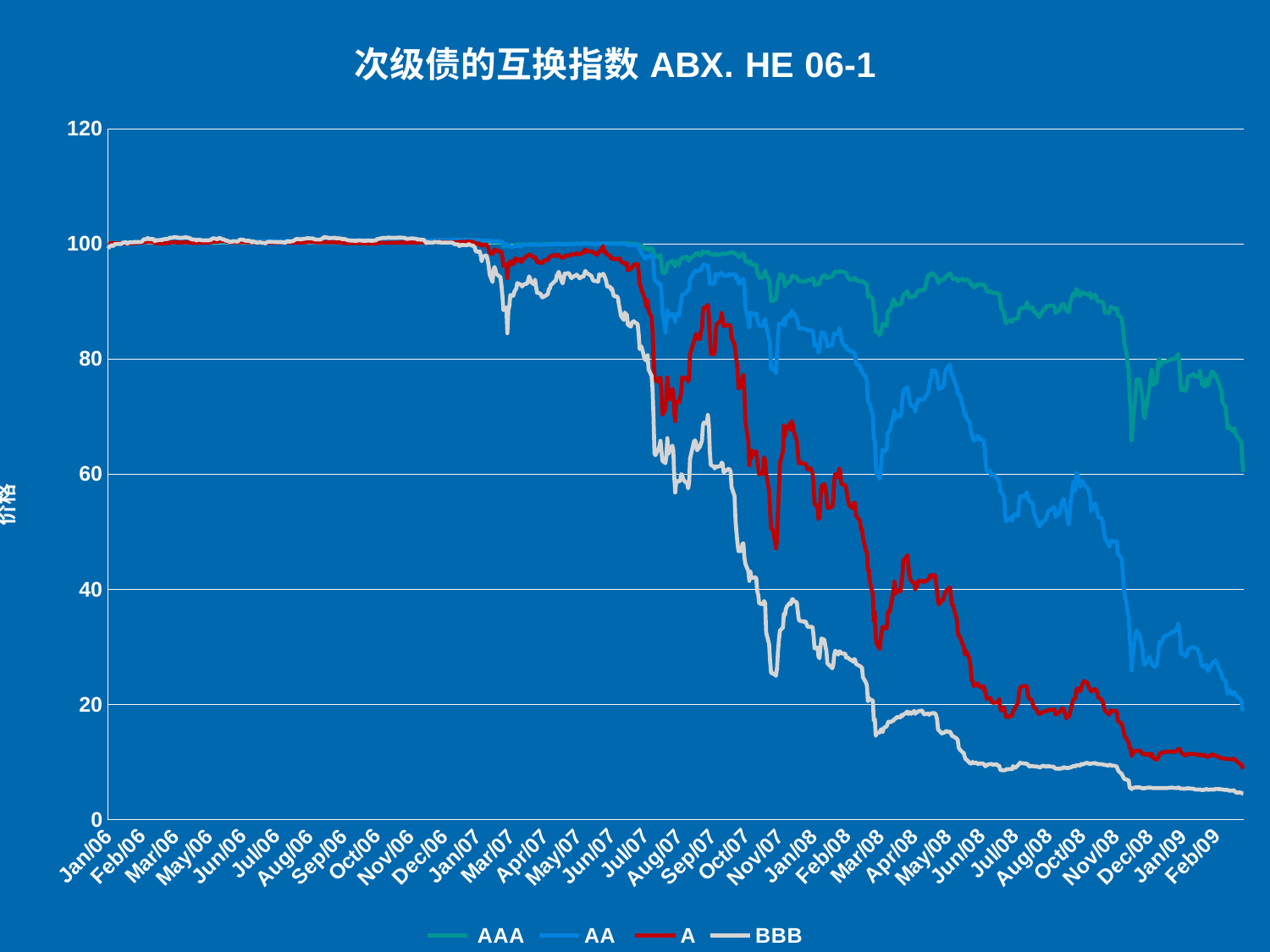

### Chart: 次级债的互换指数ABX. HE 06-1

| Category |  AAA | AA  | A | BBB |
|---|---|---|---|---|
| 38736 | 100.28 | 100.2 | 100.11 | 99.17999999999999 |
| 38737 | 100.24000000000001 | 100.13 | 100.11 | 99.53 |
| 38740 | 100.19 | 100.16999999999999 | 100.14999999999999 | 99.83 |
| 38741 | 100.17999999999999 | 100.14999999999999 | 100.13 | 99.66 |
| 38742 | 100.17999999999999 | 100.11999999999999 | 100.11 | 99.83 |
| 38743 | 100.17999999999999 | 100.14 | 100.11999999999999 | 100.01 |
| 38744 | 100.16999999999999 | 100.16 | 100.13 | 100.02 |
| 38747 | 100.16999999999999 | 100.16 | 100.13 | 100.01 |
| 38748 | 100.16999999999999 | 100.16 | 100.13 | 100.01 |
| 38749 | 100.16999999999999 | 100.16 | 100.13 | 100.0 |
| 38750 | 100.22 | 100.14999999999999 | 100.11 | 100.13 |
| 38751 | 100.23 | 100.14999999999999 | 100.13 | 100.23 |
| 38754 | 100.23 | 100.14999999999999 | 100.13 | 100.33 |
| 38755 | 100.24000000000001 | 100.16 | 100.11999999999999 | 100.06 |
| 38756 | 100.26 | 100.16999999999999 | 100.13 | 100.17999999999999 |
| 38757 | 100.25 | 100.16 | 100.13 | 100.25 |
| 38758 | 100.25 | 100.16999999999999 | 100.11999999999999 | 100.31 |
| 38761 | 100.25 | 100.16999999999999 | 100.11999999999999 | 100.29 |
| 38762 | 100.27 | 100.17999999999999 | 100.13 | 100.31 |
| 38763 | 100.28 | 100.19 | 100.16999999999999 | 100.39 |
| 38764 | 100.28 | 100.22 | 100.17999999999999 | 100.33 |
| 38765 | 100.29 | 100.24000000000001 | 100.2 | 100.33 |
| 38769 | 100.29 | 100.26 | 100.22 | 100.36 |
| 38770 | 100.28 | 100.27 | 100.23 | 100.41000000000001 |
| 38771 | 100.29 | 100.34 | 100.29 | 100.61999999999999 |
| 38772 | 100.31 | 100.34 | 100.32 | 100.82 |
| 38775 | 100.31 | 100.34 | 100.34 | 100.82 |
| 38776 | 100.36 | 100.55 | 100.48 | 101.06 |
| 38777 | 100.34 | 100.4 | 100.35 | 100.86999999999999 |
| 38778 | 100.35 | 100.43 | 100.36 | 100.86 |
| 38779 | 100.35 | 100.4 | 100.35 | 100.85 |
| 38782 | 100.35 | 100.4 | 100.33 | 100.85 |
| 38783 | 100.31 | 100.28 | 100.2 | 100.5 |
| 38784 | 100.33 | 100.29 | 100.14999999999999 | 100.56 |
| 38785 | 100.32 | 100.31 | 100.14 | 100.69 |
| 38786 | 100.29 | 100.31 | 100.14 | 100.64 |
| 38789 | 100.29 | 100.31 | 100.13 | 100.71000000000001 |
| 38790 | 100.29 | 100.31 | 100.13 | 100.72 |
| 38791 | 100.3 | 100.31 | 100.11999999999999 | 100.7 |
| 38792 | 100.3 | 100.32 | 100.13 | 100.84 |
| 38793 | 100.3 | 100.33 | 100.14999999999999 | 100.85 |
| 38796 | 100.31 | 100.32 | 100.14999999999999 | 100.88 |
| 38797 | 100.31 | 100.32 | 100.16999999999999 | 100.94000000000001 |
| 38798 | 100.31 | 100.34 | 100.24000000000001 | 101.07 |
| 38799 | 100.31 | 100.36999999999999 | 100.29 | 101.09 |
| 38800 | 100.31 | 100.36 | 100.3 | 101.06 |
| 38803 | 100.32 | 100.36999999999999 | 100.29 | 101.19 |
| 38804 | 100.31 | 100.39 | 100.29 | 101.2 |
| 38805 | 100.31 | 100.39 | 100.27 | 101.14 |
| 38806 | 100.31 | 100.44000000000001 | 100.28 | 101.14 |
| 38807 | 100.3 | 100.48 | 100.27 | 101.08 |
| 38810 | 100.31 | 100.49000000000001 | 100.26 | 101.06 |
| 38811 | 100.3 | 100.5 | 100.26 | 101.07 |
| 38812 | 100.3 | 100.5 | 100.28 | 101.1 |
| 38813 | 100.31 | 100.51 | 100.3 | 101.14 |
| 38814 | 100.31 | 100.51 | 100.3 | 101.16999999999999 |
| 38817 | 100.3 | 100.5 | 100.29 | 101.1 |
| 38818 | 100.3 | 100.46000000000001 | 100.25 | 101.01 |
| 38819 | 100.345 | 100.53 | 100.3 | 101.0 |
| 38820 | 100.3 | 100.44000000000001 | 100.22 | 100.82 |
| 38821 | 100.3 | 100.40999551837456 | 100.2049988773015 | 100.78999553527126 |
| 38824 | 100.3 | 100.38 | 100.19 | 100.76 |
| 38825 | 100.3 | 100.43 | 100.19 | 100.63 |
| 38826 | 100.3 | 100.41000000000001 | 100.21000000000001 | 100.64 |
| 38827 | 100.3 | 100.42 | 100.21000000000001 | 100.75 |
| 38828 | 100.3 | 100.43 | 100.22 | 100.76 |
| 38831 | 100.3 | 100.43 | 100.21000000000001 | 100.64 |
| 38832 | 100.3 | 100.49000000000001 | 100.25 | 100.64 |
| 38833 | 100.31 | 100.48 | 100.26 | 100.61 |
| 38834 | 100.31 | 100.48 | 100.27 | 100.63 |
| 38835 | 100.31 | 100.49000000000001 | 100.27 | 100.63 |
| 38838 | 100.31 | 100.48 | 100.27 | 100.64999999999999 |
| 38839 | 100.31 | 100.49000000000001 | 100.29 | 100.7 |
| 38840 | 100.31 | 100.5 | 100.3 | 100.71000000000001 |
| 38841 | 100.31 | 100.51 | 100.4 | 100.9 |
| 38842 | 100.31 | 100.5 | 100.42 | 101.0 |
| 38845 | 100.31 | 100.5 | 100.41000000000001 | 100.91000000000001 |
| 38846 | 100.31 | 100.5 | 100.41000000000001 | 100.81 |
| 38847 | 100.31 | 100.5 | 100.42 | 100.86 |
| 38848 | 100.31 | 100.53 | 100.51 | 101.06 |
| 38849 | 100.31 | 100.52 | 100.51 | 101.02 |
| 38852 | 100.31 | 100.51 | 100.51 | 100.79 |
| 38853 | 100.31 | 100.5 | 100.5 | 100.81 |
| 38854 | 100.31 | 100.5 | 100.49000000000001 | 100.66999999999999 |
| 38855 | 100.31 | 100.49000000000001 | 100.46000000000001 | 100.58 |
| 38856 | 100.31 | 100.46000000000001 | 100.44000000000001 | 100.61 |
| 38859 | 100.28 | 100.44000000000001 | 100.31 | 100.38 |
| 38860 | 100.28 | 100.46000000000001 | 100.32 | 100.38 |
| 38861 | 100.28 | 100.43 | 100.26 | 100.34 |
| 38862 | 100.29 | 100.44000000000001 | 100.29 | 100.5 |
| 38863 | 100.28 | 100.44000000000001 | 100.3 | 100.51 |
| 38867 | 100.29 | 100.43 | 100.29 | 100.42 |
| 38868 | 100.28 | 100.44000000000001 | 100.3 | 100.55 |
| 38869 | 100.3 | 100.44000000000001 | 100.3 | 100.74000000000001 |
| 38870 | 100.3 | 100.46000000000001 | 100.34 | 100.78 |
| 38873 | 100.31 | 100.47 | 100.34 | 100.73 |
| 38874 | 100.3 | 100.47 | 100.33 | 100.6 |
| 38875 | 100.3 | 100.48 | 100.33 | 100.59 |
| 38876 | 100.29 | 100.44000000000001 | 100.32 | 100.55 |
| 38877 | 100.29 | 100.46000000000001 | 100.31 | 100.57 |
| 38880 | 100.3 | 100.45 | 100.29 | 100.53 |
| 38881 | 100.28 | 100.45 | 100.26 | 100.3 |
| 38882 | 100.27 | 100.5 | 100.22 | 100.27 |
| 38883 | 100.27 | 100.5 | 100.25 | 100.47 |
| 38884 | 100.28 | 100.5 | 100.23 | 100.33 |
| 38887 | 100.28 | 100.48 | 100.23 | 100.23 |
| 38888 | 100.28 | 100.48 | 100.22 | 100.26 |
| 38889 | 100.28 | 100.48 | 100.23 | 100.32 |
| 38890 | 100.27 | 100.46000000000001 | 100.21000000000001 | 100.31 |
| 38891 | 100.27 | 100.46000000000001 | 100.22 | 100.22 |
| 38894 | 100.27 | 100.5 | 100.22 | 100.17999999999999 |
| 38895 | 100.27 | 100.51 | 100.21000000000001 | 100.09 |
| 38896 | 100.27 | 100.49000000000001 | 100.19 | 100.23 |
| 38897 | 100.27 | 100.49000000000001 | 100.21000000000001 | 100.34 |
| 38898 | 100.28 | 100.52 | 100.22 | 100.36999999999999 |
| 38901 | 100.27 | 100.51 | 100.22 | 100.36999999999999 |
| 38903 | 100.27 | 100.5 | 100.22 | 100.36 |
| 38904 | 100.27 | 100.5 | 100.23 | 100.35 |
| 38905 | 100.27 | 100.5 | 100.23 | 100.35 |
| 38908 | 100.27 | 100.48 | 100.24000000000001 | 100.31 |
| 38909 | 100.27 | 100.49000000000001 | 100.24000000000001 | 100.33 |
| 38910 | 100.28 | 100.49000000000001 | 100.26 | 100.36999999999999 |
| 38911 | 100.28 | 100.51 | 100.25 | 100.31 |
| 38912 | 100.28 | 100.51 | 100.25 | 100.31 |
| 38915 | 100.27 | 100.52 | 100.25 | 100.25 |
| 38916 | 100.27 | 100.48 | 100.27 | 100.3 |
| 38917 | 100.28 | 100.52 | 100.26 | 100.5 |
| 38918 | 100.28 | 100.53 | 100.25 | 100.52 |
| 38919 | 100.28 | 100.54 | 100.24000000000001 | 100.39 |
| 38922 | 100.28 | 100.51 | 100.25 | 100.48 |
| 38923 | 100.26 | 100.56 | 100.26 | 100.52 |
| 38924 | 100.27 | 100.51 | 100.26 | 100.61999999999999 |
| 38925 | 100.27 | 100.52 | 100.25 | 100.71000000000001 |
| 38926 | 100.28 | 100.51 | 100.25 | 100.85 |
| 38929 | 100.28 | 100.51 | 100.25 | 100.85 |
| 38930 | 100.28 | 100.54 | 100.26 | 100.75 |
| 38931 | 100.28 | 100.54 | 100.27 | 100.84 |
| 38932 | 100.28 | 100.55 | 100.27 | 100.85 |
| 38933 | 100.28 | 100.54 | 100.28 | 100.86 |
| 38936 | 100.28 | 100.53 | 100.27 | 100.94000000000001 |
| 38937 | 100.29 | 100.6 | 100.39 | 100.99000000000001 |
| 38938 | 100.29 | 100.6 | 100.38 | 101.04 |
| 38939 | 100.29 | 100.59 | 100.36999999999999 | 100.98 |
| 38940 | 100.29 | 100.59 | 100.36 | 100.98 |
| 38943 | 100.28 | 100.63 | 100.35 | 100.98 |
| 38944 | 100.28 | 100.6 | 100.36 | 100.88 |
| 38945 | 100.28 | 100.59 | 100.34 | 100.83 |
| 38946 | 100.28 | 100.61999999999999 | 100.31 | 100.78 |
| 38947 | 100.28 | 100.61999999999999 | 100.3 | 100.77 |
| 38950 | 100.28 | 100.63 | 100.31 | 100.76 |
| 38951 | 100.28 | 100.64 | 100.3 | 100.79 |
| 38952 | 100.28 | 100.64 | 100.3 | 100.86999999999999 |
| 38953 | 100.28 | 100.64 | 100.31 | 100.99000000000001 |
| 38954 | 100.28 | 100.64999999999999 | 100.31 | 101.14999999999999 |
| 38957 | 100.28 | 100.64999999999999 | 100.31 | 101.14 |
| 38958 | 100.28 | 100.64999999999999 | 100.31 | 101.11999999999999 |
| 38959 | 100.28 | 100.63 | 100.3 | 100.98 |
| 38960 | 100.28 | 100.64 | 100.3 | 101.04 |
| 38961 | 100.29 | 100.64999999999999 | 100.3 | 101.03 |
| 38965 | 100.28 | 100.63 | 100.31 | 101.08 |
| 38966 | 100.28 | 100.63 | 100.31 | 101.07 |
| 38967 | 100.28 | 100.64999999999999 | 100.27 | 100.92 |
| 38968 | 100.29 | 100.64999999999999 | 100.28 | 101.0 |
| 38971 | 100.28 | 100.63 | 100.3 | 100.98 |
| 38972 | 100.28 | 100.63 | 100.22 | 100.9 |
| 38973 | 100.28 | 100.61 | 100.17999999999999 | 100.83 |
| 38974 | 100.28 | 100.58 | 100.16999999999999 | 100.86999999999999 |
| 38975 | 100.28 | 100.59 | 100.17999999999999 | 100.86999999999999 |
| 38978 | 100.28 | 100.61 | 100.16 | 100.69 |
| 38979 | 100.28 | 100.58 | 100.17999999999999 | 100.64 |
| 38980 | 100.28 | 100.58 | 100.17999999999999 | 100.64 |
| 38981 | 100.28 | 100.61 | 100.16 | 100.59 |
| 38982 | 100.28 | 100.61 | 100.16 | 100.6 |
| 38985 | 100.28 | 100.63 | 100.16 | 100.56 |
| 38986 | 100.28 | 100.63 | 100.16 | 100.57 |
| 38987 | 100.28 | 100.63 | 100.16999999999999 | 100.56 |
| 38988 | 100.28 | 100.61999999999999 | 100.16 | 100.58 |
| 38989 | 100.28 | 100.61 | 100.17999999999999 | 100.63 |
| 38992 | 100.28 | 100.63 | 100.16999999999999 | 100.61999999999999 |
| 38993 | 100.28 | 100.61999999999999 | 100.16999999999999 | 100.58 |
| 38994 | 100.28 | 100.61 | 100.13 | 100.56 |
| 38995 | 100.28 | 100.63 | 100.1 | 100.55 |
| 38996 | 100.28 | 100.63 | 100.1 | 100.55 |
| 39000 | 100.28 | 100.61999999999999 | 100.13 | 100.6 |
| 39001 | 100.28 | 100.61999999999999 | 100.11999999999999 | 100.6 |
| 39002 | 100.25 | 100.63 | 100.07 | 100.53 |
| 39003 | 100.26 | 100.61999999999999 | 100.11 | 100.56 |
| 39006 | 100.25 | 100.61999999999999 | 100.07 | 100.61999999999999 |
| 39007 | 100.26 | 100.63 | 100.11999999999999 | 100.61999999999999 |
| 39008 | 100.27 | 100.64999999999999 | 100.19 | 100.83 |
| 39009 | 100.27 | 100.63 | 100.2 | 100.86999999999999 |
| 39010 | 100.27 | 100.63 | 100.22 | 100.91000000000001 |
| 39013 | 100.27 | 100.63 | 100.21000000000001 | 101.02 |
| 39014 | 100.27 | 100.63 | 100.22 | 101.06 |
| 39015 | 100.26 | 100.63 | 100.21000000000001 | 101.07 |
| 39016 | 100.26 | 100.61999999999999 | 100.21000000000001 | 101.05 |
| 39017 | 100.26 | 100.61999999999999 | 100.2 | 101.05 |
| 39020 | 100.26 | 100.61999999999999 | 100.21000000000001 | 101.14 |
| 39021 | 100.26 | 100.63 | 100.2 | 101.09 |
| 39022 | 100.26 | 100.6 | 100.25 | 101.09 |
| 39023 | 100.26 | 100.59 | 100.25 | 101.06 |
| 39024 | 100.26 | 100.6 | 100.22 | 101.09 |
| 39027 | 100.26 | 100.59 | 100.23 | 101.08 |
| 39028 | 100.26 | 100.61 | 100.24000000000001 | 101.09 |
| 39029 | 100.26 | 100.61 | 100.25 | 101.11 |
| 39030 | 100.26 | 100.61 | 100.25 | 101.11 |
| 39031 | 100.25 | 100.6 | 100.24000000000001 | 101.11999999999999 |
| 39034 | 100.26 | 100.61999999999999 | 100.27 | 101.09 |
| 39035 | 100.26 | 100.61 | 100.27 | 101.1 |
| 39036 | 100.26 | 100.61999999999999 | 100.27 | 101.09 |
| 39037 | 100.26 | 100.61999999999999 | 100.28 | 100.98 |
| 39038 | 100.26 | 100.6 | 100.23 | 100.88 |
| 39041 | 100.26 | 100.61 | 100.25 | 100.93 |
| 39042 | 100.26 | 100.6 | 100.27 | 100.96000000000001 |
| 39043 | 100.25 | 100.61 | 100.27 | 100.97 |
| 39045 | 100.25 | 100.61999999999999 | 100.26 | 100.96000000000001 |
| 39048 | 100.25 | 100.61 | 100.27 | 100.9 |
| 39049 | 100.27 | 100.61999999999999 | 100.26 | 100.76 |
| 39050 | 100.27 | 100.6 | 100.27 | 100.77 |
| 39051 | 100.25 | 100.61999999999999 | 100.28 | 100.79 |
| 39052 | 100.26 | 100.6 | 100.29 | 100.75 |
| 39055 | 100.26 | 100.61 | 100.3 | 100.77 |
| 39056 | 100.26 | 100.61999999999999 | 100.26 | 100.59 |
| 39057 | 100.24000000000001 | 100.61 | 100.24000000000001 | 100.36 |
| 39058 | 100.25 | 100.59 | 100.23 | 100.16 |
| 39059 | 100.25 | 100.61999999999999 | 100.22 | 100.27 |
| 39062 | 100.23 | 100.59 | 100.26 | 100.26 |
| 39063 | 100.24000000000001 | 100.6 | 100.25 | 100.25 |
| 39064 | 100.28 | 100.6 | 100.23 | 100.23 |
| 39065 | 100.29 | 100.6 | 100.26 | 100.26 |
| 39066 | 100.28 | 100.6 | 100.32 | 100.36 |
| 39069 | 100.24000000000001 | 100.67999999999999 | 100.35 | 100.32 |
| 39070 | 100.31 | 100.64999999999999 | 100.39 | 100.3 |
| 39071 | 100.31 | 100.7 | 100.38 | 100.36 |
| 39072 | 100.31 | 100.73 | 100.35 | 100.29 |
| 39073 | 100.31 | 100.71000000000001 | 100.34 | 100.23 |
| 39077 | 100.31 | 100.7 | 100.33 | 100.22 |
| 39078 | 100.3 | 100.69 | 100.33 | 100.23 |
| 39079 | 100.3 | 100.69 | 100.32 | 100.23 |
| 39080 | 100.3 | 100.69 | 100.31 | 100.25 |
| 39084 | 100.3 | 100.69 | 100.31 | 100.25 |
| 39085 | 100.31 | 100.7 | 100.33 | 100.16999999999999 |
| 39086 | 100.31 | 100.69 | 100.32 | 100.04 |
| 39087 | 100.32 | 100.67999999999999 | 100.31 | 99.96000000000001 |
| 39090 | 100.31 | 100.67999999999999 | 100.29 | 99.94000000000001 |
| 39091 | 100.32 | 100.72 | 100.36999999999999 | 99.7 |
| 39092 | 100.33 | 100.69 | 100.34 | 99.63 |
| 39093 | 100.34 | 100.66999999999999 | 100.39 | 99.85 |
| 39094 | 100.33 | 100.66999999999999 | 100.38 | 99.85 |
| 39098 | 100.35 | 100.66999999999999 | 100.33 | 99.8 |
| 39099 | 100.34 | 100.69 | 100.41000000000001 | 99.77 |
| 39100 | 100.35 | 100.66 | 100.4 | 99.89 |
| 39101 | 100.35 | 100.66 | 100.45 | 99.96000000000001 |
| 39104 | 100.35 | 100.72 | 100.38 | 99.71000000000001 |
| 39105 | 100.34 | 100.71000000000001 | 100.39 | 99.8 |
| 39106 | 100.35 | 100.64999999999999 | 100.24000000000001 | 99.58 |
| 39107 | 100.36 | 100.64999999999999 | 100.23 | 99.43 |
| 39108 | 100.35 | 100.64 | 100.0 | 98.73 |
| 39111 | 100.36 | 100.64999999999999 | 100.08 | 98.61999999999999 |
| 39112 | 100.36 | 100.63 | 100.09 | 98.71000000000001 |
| 39113 | 100.36 | 100.59 | 99.8 | 98.04 |
| 39114 | 100.36 | 100.61999999999999 | 99.67999999999999 | 96.99000000000001 |
| 39115 | 100.36999999999999 | 100.61999999999999 | 99.82 | 97.75 |
| 39118 | 100.36 | 100.63 | 99.88 | 98.01 |
| 39119 | 100.38 | 100.63 | 99.8 | 97.96000000000001 |
| 39120 | 100.36999999999999 | 100.63 | 99.75 | 97.26 |
| 39121 | 100.36999999999999 | 100.56 | 99.03 | 96.28 |
| 39122 | 100.36 | 100.55 | 98.5 | 94.72 |
| 39125 | 100.28 | 100.47 | 98.24000000000001 | 93.39 |
| 39126 | 100.29 | 100.49000000000001 | 98.61999999999999 | 95.57 |
| 39127 | 100.33 | 100.49000000000001 | 99.02 | 96.0 |
| 39128 | 100.31 | 100.49000000000001 | 99.06 | 95.5 |
| 39129 | 100.31 | 100.48 | 98.79 | 94.78 |
| 39133 | 100.3 | 100.5 | 98.7 | 94.22 |
| 39134 | 100.32 | 100.48 | 98.46000000000001 | 92.83 |
| 39135 | 100.25 | 100.31 | 97.6 | 90.96000000000001 |
| 39136 | 99.54 | 99.76 | 96.2 | 88.5 |
| 39139 | 99.9 | 100.0 | 96.5 | 89.0 |
| 39140 | 99.89 | 99.61 | 94.06 | 84.5 |
| 39141 | 99.79 | 99.61999999999999 | 96.45 | 88.5 |
| 39142 | 99.77 | 99.69 | 96.23 | 89.25 |
| 39143 | 99.63 | 99.54 | 97.01 | 91.13 |
| 39146 | 99.63 | 99.54 | 96.5 | 91.0 |
| 39147 | 99.77 | 99.56 | 97.16 | 91.66999999999999 |
| 39148 | 99.91000000000001 | 99.69 | 97.51 | 92.0 |
| 39149 | 99.86999999999999 | 99.69 | 97.5 | 92.25 |
| 39150 | 99.94000000000001 | 99.64 | 97.01 | 93.21000000000001 |
| 39153 | 99.86999999999999 | 99.58 | 97.36999999999999 | 92.98 |
| 39154 | 99.86 | 99.74000000000001 | 96.84 | 92.88 |
| 39155 | 99.89 | 99.73 | 97.19 | 92.61999999999999 |
| 39156 | 99.96000000000001 | 99.85 | 97.3 | 92.86999999999999 |
| 39157 | 99.93 | 99.83 | 97.5 | 93.0 |
| 39160 | 99.89 | 99.88 | 97.98 | 93.11999999999999 |
| 39161 | 99.9 | 99.86 | 97.98 | 93.66 |
| 39162 | 99.96000000000001 | 99.89 | 98.17999999999999 | 94.38 |
| 39163 | 99.97 | 99.92 | 98.07 | 94.0 |
| 39164 | 99.97 | 99.91000000000001 | 98.02 | 93.39 |
| 39167 | 99.92 | 99.88 | 97.57 | 92.97 |
| 39168 | 99.92 | 99.86999999999999 | 97.73 | 93.8 |
| 39169 | 99.96000000000001 | 99.86999999999999 | 97.38 | 92.64999999999999 |
| 39170 | 99.92 | 99.86999999999999 | 96.86999999999999 | 91.52 |
| 39171 | 99.92 | 99.86 | 97.0 | 91.55 |
| 39174 | 99.91000000000001 | 99.86999999999999 | 96.64 | 91.28 |
| 39175 | 99.92 | 99.9 | 96.8 | 90.73 |
| 39176 | 99.91000000000001 | 99.88 | 96.79 | 90.74000000000001 |
| 39177 | 100.02 | 99.9 | 97.13 | 90.9 |
| 39178 | 99.96000000000001 | 99.88 | 97.17999999999999 | 90.94000000000001 |
| 39181 | 99.98 | 99.91000000000001 | 97.17999999999999 | 91.29 |
| 39182 | 99.99000000000001 | 99.91000000000001 | 97.59 | 92.16999999999999 |
| 39183 | 100.0 | 99.96000000000001 | 97.78 | 92.27 |
| 39184 | 100.0 | 99.89 | 97.86 | 92.94000000000001 |
| 39185 | 100.0 | 99.92 | 97.96000000000001 | 93.0 |
| 39188 | 100.0 | 99.97 | 98.07 | 93.55 |
| 39189 | 100.0 | 99.97 | 97.89 | 93.58 |
| 39190 | 100.0 | 99.98 | 98.11999999999999 | 94.5 |
| 39191 | 100.03 | 99.94000000000001 | 98.08 | 94.81 |
| 39192 | 100.04 | 100.07 | 98.08 | 95.16999999999999 |
| 39195 | 100.0 | 99.96000000000001 | 97.61 | 93.52 |
| 39196 | 99.93 | 99.91000000000001 | 97.61 | 93.16 |
| 39197 | 99.98 | 99.95 | 97.7 | 94.01 |
| 39198 | 100.0 | 99.94000000000001 | 97.76 | 94.86 |
| 39199 | 100.0 | 99.94000000000001 | 98.0 | 94.81 |
| 39202 | 99.99000000000001 | 99.92 | 98.01 | 94.98 |
| 39203 | 100.11 | 99.97 | 97.93 | 94.73 |
| 39204 | 100.06 | 99.95 | 98.16 | 94.27 |
| 39205 | 100.05 | 100.02 | 98.16 | 94.05 |
| 39206 | 100.03 | 99.97 | 98.16 | 94.29 |
| 39209 | 100.03 | 99.97 | 98.25 | 94.5 |
| 39210 | 100.1 | 100.1 | 98.41000000000001 | 94.67999999999999 |
| 39211 | 100.09 | 100.04 | 98.23 | 94.5 |
| 39212 | 100.08 | 100.04 | 98.19 | 94.36999999999999 |
| 39213 | 100.01 | 100.0 | 98.24000000000001 | 94.03 |
| 39216 | 100.08 | 100.05 | 98.5 | 94.39 |
| 39217 | 100.08 | 100.04 | 98.45 | 94.33 |
| 39218 | 100.09 | 100.05 | 98.89 | 94.88 |
| 39219 | 100.09 | 100.05 | 99.04 | 95.33 |
| 39220 | 100.08 | 100.04 | 98.73 | 94.99000000000001 |
| 39223 | 100.09 | 100.05 | 98.75 | 94.67999999999999 |
| 39224 | 100.04 | 100.05 | 98.66999999999999 | 94.55 |
| 39225 | 100.04 | 100.03 | 98.69 | 94.5 |
| 39226 | 100.03 | 100.03 | 98.71000000000001 | 93.98 |
| 39227 | 100.04 | 100.03 | 98.5 | 93.63 |
| 39231 | 100.01 | 99.99000000000001 | 98.11 | 93.51 |
| 39232 | 100.03 | 100.0 | 98.53 | 93.48 |
| 39233 | 100.13 | 100.06 | 98.76 | 94.75 |
| 39234 | 100.1 | 100.05 | 98.72 | 94.45 |
| 39237 | 100.08 | 100.04 | 99.66 | 94.82 |
| 39238 | 100.09 | 100.04 | 98.51 | 94.49000000000001 |
| 39239 | 100.1 | 100.06 | 98.73 | 94.09 |
| 39240 | 100.09 | 100.04 | 98.48 | 93.59 |
| 39241 | 100.1 | 100.05 | 98.17999999999999 | 92.57 |
| 39244 | 100.11 | 100.06 | 97.98 | 92.58 |
| 39245 | 100.11 | 100.04 | 97.47 | 92.08 |
| 39246 | 100.1 | 100.03 | 97.63 | 92.25 |
| 39247 | 100.14999999999999 | 100.04 | 97.5 | 91.45 |
| 39248 | 100.11 | 99.99000000000001 | 97.32 | 90.93 |
| 39251 | 100.09 | 100.05 | 97.46000000000001 | 90.89 |
| 39252 | 100.08 | 100.06 | 97.48 | 90.61 |
| 39253 | 100.06 | 100.05 | 97.33 | 89.46000000000001 |
| 39254 | 100.14999999999999 | 100.07 | 97.45 | 88.5 |
| 39255 | 100.1 | 100.03 | 96.9 | 87.51 |
| 39258 | 100.16 | 100.04 | 96.66 | 86.81 |
| 39259 | 100.14 | 100.02 | 96.75 | 88.11 |
| 39260 | 100.11 | 100.03 | 96.4 | 87.49000000000001 |
| 39261 | 100.09 | 99.99000000000001 | 96.69 | 87.77 |
| 39262 | 100.09 | 99.76 | 95.46000000000001 | 86.0 |
| 39265 | 100.05 | 99.74000000000001 | 95.66 | 85.64 |
| 39266 | 100.07 | 99.75 | 95.91000000000001 | 86.34 |
| 39268 | 100.05 | 99.77 | 96.38 | 86.59 |
| 39269 | 100.02 | 99.9 | 96.48 | 86.41000000000001 |
| 39272 | 100.0 | 99.78 | 96.5 | 86.08 |
| 39273 | 99.77 | 99.32 | 95.0 | 84.28 |
| 39274 | 99.81 | 99.03 | 93.0 | 81.74 |
| 39275 | 99.76 | 98.91000000000001 | 92.7 | 82.29 |
| 39276 | 99.73 | 98.38 | 92.0 | 82.05 |
| 39279 | 99.29 | 97.53 | 90.58 | 80.03 |
| 39280 | 99.1 | 97.45 | 89.84 | 79.84 |
| 39281 | 99.23 | 97.86 | 88.97 | 79.77 |
| 39282 | 99.29 | 97.85 | 90.21000000000001 | 80.66999999999999 |
| 39283 | 98.92 | 97.72 | 88.39 | 78.16999999999999 |
| 39286 | 99.28 | 98.19 | 87.25 | 77.13 |
| 39287 | 99.04 | 97.82 | 85.04 | 74.79 |
| 39288 | 98.47 | 96.19 | 80.61 | 70.0 |
| 39289 | 97.86 | 93.92 | 77.11 | 63.56 |
| 39290 | 98.01 | 93.6 | 76.28 | 63.309999999999995 |
| 39293 | 97.69 | 93.03 | 76.11 | 64.39 |
| 39294 | 97.72 | 93.23 | 76.75 | 64.89 |
| 39295 | 98.14 | 93.0 | 76.75 | 65.82 |
| 39296 | 96.44000000000001 | 91.44000000000001 | 74.33 | 64.06 |
| 39297 | 95.0 | 88.43 | 70.36 | 62.36 |
| 39300 | 94.97 | 84.64 | 71.19 | 61.92 |
| 39301 | 95.44000000000001 | 86.39 | 73.66999999999999 | 63.06 |
| 39302 | 96.69 | 88.5 | 76.81 | 66.28 |
| 39303 | 96.42 | 87.25 | 74.53 | 63.53 |
| 39304 | 96.83 | 87.49000000000001 | 72.93 | 63.92 |
| 39307 | 97.09 | 87.88 | 74.84 | 64.97 |
| 39308 | 96.61 | 87.57 | 74.08 | 64.19 |
| 39309 | 96.41000000000001 | 87.31 | 70.72 | 59.56 |
| 39310 | 96.11 | 86.39 | 69.22 | 56.83 |
| 39311 | 96.98 | 87.89 | 72.63 | 58.82 |
| 39314 | 96.42 | 87.59 | 72.5 | 58.730000000000004 |
| 39315 | 97.3 | 89.02 | 73.44000000000001 | 58.94 |
| 39316 | 97.39 | 90.04 | 74.16 | 60.0 |
| 39317 | 97.67999999999999 | 91.23 | 76.89 | 59.93 |
| 39318 | 97.61 | 91.21000000000001 | 76.73 | 59.1 |
| 39321 | 97.81 | 91.53 | 76.63 | 58.5 |
| 39322 | 97.73 | 91.94000000000001 | 76.84 | 58.59 |
| 39323 | 97.23 | 91.85 | 76.08 | 57.53 |
| 39324 | 97.06 | 92.0 | 76.84 | 58.449999999999996 |
| 39325 | 97.5 | 93.88 | 80.91000000000001 | 62.71 |
| 39329 | 97.96000000000001 | 95.03 | 83.11 | 65.72 |
| 39330 | 98.11 | 95.35 | 83.86 | 65.89 |
| 39331 | 98.39 | 95.44000000000001 | 84.38 | 65.47 |
| 39332 | 98.45 | 95.22 | 83.59 | 64.16 |
| 39335 | 98.0 | 95.42 | 83.5 | 64.81 |
| 39336 | 98.04 | 95.61 | 84.94000000000001 | 65.33 |
| 39337 | 98.31 | 95.88 | 85.24000000000001 | 65.79 |
| 39338 | 98.69 | 96.31 | 88.19 | 68.47 |
| 39339 | 98.53 | 96.5 | 89.0 | 68.97 |
| 39342 | 98.5 | 96.19 | 89.03 | 68.85 |
| 39343 | 98.66999999999999 | 96.25 | 89.44000000000001 | 70.31 |
| 39344 | 98.51 | 95.0 | 87.71000000000001 | 68.57 |
| 39345 | 98.25 | 93.06 | 84.13 | 63.94 |
| 39346 | 98.16999999999999 | 93.13 | 80.92 | 61.61 |
| 39349 | 98.14999999999999 | 93.11 | 80.83 | 61.349999999999994 |
| 39350 | 98.03 | 93.39 | 81.46 | 61.0 |
| 39351 | 98.28 | 94.86 | 85.06 | 61.309999999999995 |
| 39352 | 98.31 | 94.66 | 86.16999999999999 | 61.33 |
| 39353 | 98.09 | 94.5 | 86.2 | 61.32 |
| 39356 | 98.16999999999999 | 94.96000000000001 | 86.67999999999999 | 61.46 |
| 39357 | 98.31 | 94.97 | 88.04 | 62.04 |
| 39358 | 98.39 | 94.72 | 86.86 | 61.790000000000006 |
| 39359 | 98.33 | 94.49000000000001 | 85.75 | 60.39 |
| 39360 | 98.24000000000001 | 94.5 | 85.81 | 60.49 |
| 39364 | 98.42 | 94.5 | 85.95 | 60.94 |
| 39365 | 98.52 | 94.91000000000001 | 85.89 | 60.809999999999995 |
| 39366 | 98.52 | 94.63 | 85.61 | 60.5 |
| 39367 | 98.49000000000001 | 94.69 | 83.7 | 57.78 |
| 39370 | 98.5 | 94.78 | 82.53 | 56.220000000000006 |
| 39371 | 98.22 | 94.78 | 80.91000000000001 | 52.03 |
| 39372 | 98.16999999999999 | 93.81 | 79.8 | 49.879999999999995 |
| 39373 | 98.06 | 94.31 | 78.26 | 48.0 |
| 39374 | 97.71000000000001 | 93.14 | 74.89 | 46.64 |
| 39377 | 98.0 | 93.2 | 75.25 | 46.690000000000005 |
| 39378 | 98.36 | 93.91000000000001 | 76.77 | 47.94 |
| 39379 | 98.33 | 93.91000000000001 | 77.3 | 47.97 |
| 39380 | 97.96000000000001 | 92.56 | 74.0 | 45.53 |
| 39381 | 96.93 | 88.75 | 69.29 | 44.43 |
| 39384 | 97.0 | 86.88 | 65.66999999999999 | 43.160000000000004 |
| 39385 | 96.5 | 85.56 | 61.56 | 41.47 |
| 39386 | 97.0 | 88.14 | 63.690000000000005 | 43.08 |
| 39387 | 96.51 | 87.79 | 62.71 | 42.06 |
| 39388 | 96.39 | 88.0 | 64.11 | 42.0 |
| 39391 | 96.31 | 87.6 | 63.42 | 42.07 |
| 39392 | 96.38 | 87.97 | 63.97 | 42.0 |
| 39393 | 94.78125000000001 | 86.78125000000001 | 62.5 | 39.6875 |
| 39394 | 95.04 | 86.44000000000001 | 61.17 | 39.06 |
| 39395 | 94.13 | 85.79 | 60.0 | 37.57 |
| 39399 | 94.2 | 85.8 | 60.190000000000005 | 37.410000000000004 |
| 39400 | 94.97 | 86.66999999999999 | 62.94 | 37.97 |
| 39401 | 95.38 | 86.91000000000001 | 62.339999999999996 | 37.57 |
| 39402 | 94.7 | 85.84 | 60.190000000000005 | 32.53 |
| 39405 | 93.76 | 83.53 | 57.11 | 30.47 |
| 39406 | 92.14 | 82.19 | 53.67 | 27.610000000000003 |
| 39407 | 90.09 | 78.24 | 50.41 | 25.459999999999997 |
| 39409 | 90.11 | 78.46 | 50.32 | 25.41 |
| 39412 | 90.44000000000001 | 77.58 | 47.11 | 25.0 |
| 39413 | 91.92 | 80.92 | 48.64 | 26.279999999999998 |
| 39414 | 93.56 | 83.82 | 53.6 | 29.25 |
| 39415 | 93.94000000000001 | 86.22 | 57.59 | 31.34 |
| 39416 | 94.75 | 86.06 | 62.0 | 32.839999999999996 |
| 39419 | 94.49000000000001 | 86.16999999999999 | 63.94 | 33.36 |
| 39420 | 93.86 | 87.06 | 68.5 | 35.809999999999995 |
| 39421 | 92.58 | 85.89 | 66.58 | 35.5 |
| 39422 | 93.32 | 87.29 | 67.5 | 36.59 |
| 39423 | 93.16999999999999 | 87.21000000000001 | 67.92 | 37.03 |
| 39426 | 93.5 | 87.78 | 68.83 | 37.67 |
| 39427 | 93.83 | 87.44000000000001 | 67.75 | 37.42 |
| 39428 | 94.46000000000001 | 88.43 | 69.25 | 38.190000000000005 |
| 39429 | 94.48 | 88.03 | 68.56 | 38.309999999999995 |
| 39430 | 94.41000000000001 | 87.96000000000001 | 67.43 | 37.93 |
| 39433 | 94.25 | 86.96000000000001 | 65.89 | 37.77 |
| 39434 | 93.83 | 86.47 | 63.94 | 36.28 |
| 39435 | 93.43 | 85.39 | 61.89 | 34.790000000000006 |
| 39436 | 93.5 | 85.29 | 62.25 | 34.54 |
| 39437 | 93.64 | 85.34 | 61.97 | 34.5 |
| 39440 | 93.44000000000001 | 85.27 | 61.83 | 34.4 |
| 39442 | 93.49000000000001 | 85.22 | 61.809999999999995 | 34.410000000000004 |
| 39443 | 93.66999999999999 | 85.13 | 61.42 | 33.93 |
| 39444 | 93.72 | 84.93 | 60.83 | 33.49 |
| 39447 | 93.74000000000001 | 84.98 | 61.0 | 33.5 |
| 39449 | 94.05 | 84.97 | 60.3 | 33.46 |
| 39450 | 93.97 | 84.0 | 58.06 | 32.0 |
| 39451 | 92.89 | 82.32 | 54.71 | 29.75 |
| 39454 | 93.04 | 82.5 | 54.5 | 29.9 |
| 39455 | 92.94000000000001 | 81.19 | 52.220000000000006 | 28.310000000000002 |
| 39456 | 93.03 | 81.33 | 52.4 | 28.03 |
| 39457 | 93.71000000000001 | 83.36 | 55.86 | 29.93 |
| 39458 | 94.19 | 84.64999999999999 | 57.94 | 31.47 |
| 39461 | 94.64 | 84.56 | 58.309999999999995 | 31.24 |
| 39462 | 94.54 | 83.58 | 57.43 | 30.1 |
| 39463 | 94.11 | 83.39 | 56.53 | 29.32 |
| 39464 | 94.16999999999999 | 82.13 | 54.160000000000004 | 27.16 |
| 39465 | 94.16999999999999 | 82.29 | 54.11 | 26.97 |
| 39469 | 94.33 | 82.46000000000001 | 54.36 | 26.29 |
| 39470 | 94.69 | 83.63 | 55.64 | 26.86 |
| 39471 | 95.09 | 84.55 | 59.06 | 28.69 |
| 39472 | 95.21000000000001 | 84.33 | 60.03 | 29.35 |
| 39475 | 95.14999999999999 | 84.45 | 59.5 | 28.67 |
| 39476 | 95.27 | 85.38 | 61.0 | 29.22 |
| 39477 | 95.28 | 84.61 | 60.5 | 29.19 |
| 39478 | 95.22 | 83.75 | 58.47 | 28.939999999999998 |
| 39479 | 95.19 | 82.84 | 58.220000000000006 | 28.84 |
| 39482 | 95.05 | 82.19 | 58.05 | 28.830000000000002 |
| 39483 | 94.97 | 82.27 | 57.63 | 28.130000000000003 |
| 39484 | 94.41000000000001 | 81.63 | 56.39 | 28.19 |
| 39485 | 94.19 | 81.81 | 55.51 | 28.130000000000003 |
| 39486 | 93.92 | 81.54 | 54.65 | 27.919999999999998 |
| 39489 | 93.74000000000001 | 81.2 | 54.160000000000004 | 27.630000000000003 |
| 39490 | 94.0 | 81.31 | 54.07 | 27.439999999999998 |
| 39491 | 94.06 | 81.04 | 55.07 | 27.86 |
| 39492 | 94.16 | 80.92 | 54.94 | 27.810000000000002 |
| 39493 | 93.75 | 79.14 | 52.83 | 27.03 |
| 39497 | 93.47 | 78.78 | 51.92 | 26.67 |
| 39498 | 93.48 | 78.0 | 50.41 | 26.5 |
| 39499 | 93.54 | 78.08 | 50.46 | 26.45 |
| 39500 | 93.5 | 77.44000000000001 | 48.99 | 24.72 |
| 39503 | 93.05 | 76.94000000000001 | 46.690000000000005 | 23.84 |
| 39504 | 92.99000000000001 | 76.06 | 46.47 | 23.34 |
| 39505 | 90.79 | 72.69 | 43.309999999999995 | 20.56 |
| 39506 | 91.22 | 72.47 | 43.41 | 21.16 |
| 39507 | 90.98 | 72.11 | 41.449999999999996 | 20.86 |
| 39510 | 90.39 | 70.11 | 39.09 | 20.7 |
| 39511 | 88.36 | 66.14 | 34.54 | 17.21 |
| 39512 | 88.19 | 66.01 | 36.01 | 17.5 |
| 39513 | 84.66 | 61.5 | 31.53 | 14.56 |
| 39514 | 85.0 | 60.06 | 30.53 | 15.08 |
| 39517 | 84.16999999999999 | 59.17 | 29.64 | 15.11 |
| 39518 | 84.61 | 60.94 | 31.49 | 15.58 |
| 39519 | 85.23 | 62.93 | 32.57 | 15.709999999999999 |
| 39520 | 86.19 | 64.33 | 33.53 | 15.219999999999999 |
| 39521 | 85.9 | 63.879999999999995 | 33.190000000000005 | 15.92 |
| 39524 | 85.81 | 64.34 | 33.220000000000006 | 16.19 |
| 39525 | 88.27 | 67.16999999999999 | 35.67 | 16.670000000000005 |
| 39526 | 88.41000000000001 | 67.36 | 36.25 | 17.04 |
| 39527 | 88.33 | 67.36999999999999 | 35.96 | 16.9 |
| 39531 | 90.45 | 70.41000000000001 | 39.93 | 17.23 |
| 39532 | 90.09 | 71.16 | 41.349999999999994 | 17.52 |
| 39533 | 89.23 | 69.59 | 39.2 | 17.5 |
| 39534 | 89.5 | 70.02 | 39.790000000000006 | 17.77 |
| 39535 | 89.48 | 70.32 | 39.879999999999995 | 17.82 |
| 39538 | 89.5 | 70.04 | 39.63 | 17.75 |
| 39539 | 89.89 | 70.81 | 41.03 | 18.19 |
| 39540 | 90.52 | 73.38 | 42.44 | 18.02 |
| 39541 | 91.25 | 74.5 | 45.14 | 18.29 |
| 39542 | 91.3 | 74.78 | 45.09 | 18.34 |
| 39545 | 91.82 | 75.11 | 45.96 | 18.79 |
| 39546 | 91.29 | 74.17999999999999 | 44.14 | 18.34 |
| 39547 | 90.72 | 73.0 | 42.44 | 18.670000000000005 |
| 39548 | 90.83 | 72.13 | 41.690000000000005 | 18.64 |
| 39549 | 90.73 | 71.8 | 41.46 | 18.38 |
| 39552 | 90.91000000000001 | 71.75 | 41.0 | 18.89 |
| 39553 | 90.94000000000001 | 70.81 | 39.97 | 18.38 |
| 39554 | 91.44000000000001 | 72.22 | 40.44 | 18.64 |
| 39555 | 91.55 | 72.29 | 40.550000000000004 | 18.65 |
| 39556 | 91.96000000000001 | 73.06 | 41.44 | 18.829999999999995 |
| 39559 | 92.0 | 72.92 | 41.5 | 18.939999999999998 |
| 39560 | 92.04 | 73.09 | 41.39 | 18.93 |
| 39561 | 92.07 | 73.0 | 41.5 | 18.54 |
| 39562 | 92.0 | 72.97 | 41.24 | 18.27 |
| 39563 | 92.48 | 73.38 | 41.42 | 18.31 |
| 39566 | 94.61 | 74.21 | 41.68 | 18.45 |
| 39567 | 94.5 | 75.3 | 41.809999999999995 | 18.22 |
| 39568 | 94.81 | 76.48 | 42.47 | 18.38 |
| 39569 | 94.59 | 76.61999999999999 | 42.11 | 18.439999999999998 |
| 39570 | 94.96000000000001 | 78.04 | 42.52 | 18.52 |
| 39573 | 94.5 | 78.0 | 42.4 | 18.479999999999997 |
| 39574 | 94.31 | 77.77 | 41.06 | 18.130000000000003 |
| 39575 | 93.97 | 77.06 | 39.64 | 17.5 |
| 39576 | 93.22 | 75.34 | 37.94 | 15.66 |
| 39577 | 93.36 | 74.81 | 37.379999999999995 | 15.49 |
| 39580 | 93.88 | 75.03 | 38.190000000000005 | 14.950000000000001 |
| 39581 | 93.78 | 75.41000000000001 | 38.09 | 15.16 |
| 39582 | 93.91000000000001 | 75.7 | 38.75 | 15.09 |
| 39583 | 94.09 | 77.52 | 39.27 | 15.16 |
| 39584 | 94.36 | 78.14 | 39.71 | 15.41 |
| 39587 | 94.77 | 78.96 | 40.11 | 15.18 |
| 39588 | 94.93 | 79.04 | 40.36 | 15.29 |
| 39589 | 94.59 | 78.05 | 38.980000000000004 | 15.04 |
| 39590 | 94.22 | 77.44000000000001 | 37.5 | 14.58 |
| 39591 | 93.9 | 77.0 | 37.25 | 14.5 |
| 39595 | 94.0 | 75.04 | 34.879999999999995 | 14.08 |
| 39596 | 93.52 | 74.0 | 32.47 | 13.78 |
| 39597 | 93.75 | 73.79 | 31.88 | 12.48 |
| 39598 | 93.8 | 73.89 | 31.79 | 12.2 |
| 39601 | 93.98 | 71.86 | 30.43 | 11.66 |
| 39602 | 93.63 | 71.23 | 30.14 | 11.59 |
| 39603 | 93.75 | 70.11 | 28.75 | 10.92 |
| 39604 | 93.81 | 70.55 | 29.41 | 10.49 |
| 39605 | 93.89 | 69.73 | 29.02 | 10.39 |
| 39608 | 93.56 | 68.96 | 27.88 | 9.860000000000001 |
| 39609 | 92.95 | 67.84 | 26.439999999999998 | 9.77 |
| 39610 | 92.95 | 66.8 | 24.16 | 9.729999999999999 |
| 39611 | 93.02 | 66.67999999999999 | 24.14 | 10.050000000000002 |
| 39612 | 92.46000000000001 | 65.85 | 23.23 | 9.790000000000001 |
| 39615 | 92.69 | 66.08 | 23.459999999999997 | 9.92 |
| 39616 | 92.95 | 66.66 | 23.68 | 9.68 |
| 39617 | 93.02 | 66.51 | 23.23 | 9.68 |
| 39618 | 93.05 | 66.2 | 23.14 | 9.790000000000001 |
| 39619 | 92.9 | 66.0 | 23.0 | 9.75 |
| 39622 | 92.96000000000001 | 65.98 | 23.2 | 9.71 |
| 39623 | 92.8 | 64.72 | 22.34 | 9.52 |
| 39624 | 92.63 | 62.46 | 22.52 | 9.27 |
| 39625 | 91.94000000000001 | 60.809999999999995 | 21.02 | 9.4 |
| 39626 | 91.64 | 60.46 | 21.05 | 9.540000000000001 |
| 39629 | 91.81 | 60.56 | 21.150000000000002 | 9.65 |
| 39630 | 91.7 | 59.7 | 20.54 | 9.68 |
| 39631 | 91.48 | 60.0 | 20.329999999999995 | 9.58 |
| 39632 | 91.5 | 60.0 | 20.329999999999995 | 9.55 |
| 39636 | 91.5 | 59.2 | 20.36 | 9.57 |
| 39637 | 91.27 | 58.790000000000006 | 20.5 | 9.3 |
| 39638 | 91.28 | 58.91 | 20.99 | 9.33 |
| 39639 | 90.03 | 57.03 | 19.53 | 8.66 |
| 39640 | 88.75 | 56.8 | 18.93 | 8.59 |
| 39643 | 88.03 | 56.08 | 19.5 | 8.58 |
| 39644 | 86.66999999999999 | 52.77 | 18.39 | 8.6 |
| 39645 | 86.19 | 51.809999999999995 | 17.829999999999995 | 8.69 |
| 39646 | 86.52 | 52.02 | 17.91 | 8.82 |
| 39647 | 86.52 | 52.04 | 17.75 | 8.75 |
| 39650 | 86.84 | 52.52 | 18.130000000000003 | 8.81 |
| 39651 | 86.44000000000001 | 51.89 | 18.04 | 8.75 |
| 39652 | 86.89 | 52.91 | 18.84 | 9.31 |
| 39653 | 86.92 | 52.67 | 19.010000000000005 | 9.07 |
| 39654 | 86.99000000000001 | 53.08 | 19.479999999999997 | 8.97 |
| 39657 | 87.14 | 52.8 | 20.21 | 9.450000000000001 |
| 39658 | 88.22 | 55.230000000000004 | 22.0 | 9.66 |
| 39659 | 88.61 | 56.13 | 22.82 | 9.9 |
| 39660 | 88.88 | 56.190000000000005 | 23.03 | 9.8 |
| 39661 | 88.9 | 56.13 | 23.17 | 9.81 |
| 39664 | 88.92 | 56.09 | 23.22 | 9.729999999999999 |
| 39665 | 89.21000000000001 | 56.730000000000004 | 23.21 | 9.8 |
| 39666 | 89.88 | 56.83 | 22.99 | 9.65 |
| 39667 | 89.21000000000001 | 55.78 | 21.69 | 9.6 |
| 39668 | 88.73 | 55.290000000000006 | 21.07 | 9.25 |
| 39671 | 88.98 | 55.190000000000005 | 20.71 | 9.31 |
| 39672 | 89.0 | 54.54 | 20.07 | 9.3 |
| 39673 | 88.28 | 53.43 | 19.479999999999997 | 9.26 |
| 39674 | 88.11 | 52.809999999999995 | 19.42 | 9.21 |
| 39675 | 88.13 | 52.39 | 19.3 | 9.27 |
| 39678 | 87.32 | 51.02 | 18.36 | 9.139999999999999 |
| 39679 | 87.33 | 50.96 | 18.38 | 9.07 |
| 39680 | 87.82 | 51.49 | 18.54 | 9.139999999999999 |
| 39681 | 88.04 | 51.379999999999995 | 18.52 | 9.27 |
| 39682 | 88.43 | 51.77 | 18.73 | 9.360000000000001 |
| 39685 | 88.85 | 52.1 | 18.77 | 9.25 |
| 39686 | 89.21000000000001 | 52.58 | 18.92 | 9.17 |
| 39687 | 89.24000000000001 | 53.32 | 19.02 | 9.34 |
| 39688 | 89.25 | 53.64 | 19.09 | 9.280000000000001 |
| 39689 | 89.25 | 53.690000000000005 | 19.02 | 9.229999999999999 |
| 39693 | 89.33 | 54.33 | 19.170000000000005 | 9.19 |
| 39694 | 88.88 | 54.190000000000005 | 19.04 | 9.0 |
| 39695 | 88.07 | 52.54 | 18.25 | 8.860000000000001 |
| 39696 | 88.11 | 52.75 | 18.31 | 8.850000000000001 |
| 39699 | 88.61 | 53.18 | 18.71 | 8.84 |
| 39700 | 88.77 | 54.0 | 18.88 | 8.91 |
| 39701 | 89.5 | 55.04 | 19.29 | 8.9 |
| 39702 | 89.59 | 55.43 | 19.34 | 8.88 |
| 39703 | 89.66 | 55.71 | 19.23 | 9.129999999999999 |
| 39706 | 88.5 | 53.42 | 17.579999999999995 | 8.960000000000003 |
| 39707 | 88.25 | 52.11 | 17.89 | 8.97 |
| 39708 | 88.17999999999999 | 51.25 | 18.04 | 8.98 |
| 39709 | 88.78 | 52.290000000000006 | 18.010000000000005 | 9.030000000000001 |
| 39710 | 90.04 | 54.83 | 18.92 | 9.05 |
| 39713 | 91.44000000000001 | 58.71 | 20.959999999999997 | 9.3 |
| 39714 | 91.27 | 58.54 | 21.02 | 9.3 |
| 39715 | 91.01 | 57.18 | 21.04 | 9.239999999999998 |
| 39716 | 92.16999999999999 | 60.25 | 22.419999999999998 | 9.44 |
| 39717 | 92.0 | 60.0 | 22.830000000000002 | 9.460000000000003 |
| 39720 | 90.96000000000001 | 57.790000000000006 | 22.310000000000002 | 9.41 |
| 39721 | 91.38 | 58.379999999999995 | 22.919999999999998 | 9.67 |
| 39722 | 91.61 | 58.86 | 23.54 | 9.58 |
| 39723 | 91.55 | 58.6 | 23.8 | 9.629999999999999 |
| 39724 | 91.39 | 58.21 | 24.09 | 9.719999999999999 |
| 39727 | 91.27 | 57.63 | 23.75 | 9.88 |
| 39728 | 91.29 | 57.46 | 23.330000000000002 | 9.75 |
| 39729 | 91.0 | 56.690000000000005 | 22.79 | 9.71 |
| 39730 | 91.48 | 56.07 | 22.71 | 9.639999999999999 |
| 39731 | 90.58 | 53.6 | 22.24 | 9.75 |
| 39735 | 91.19 | 54.92 | 22.69 | 9.83 |
| 39736 | 90.91000000000001 | 54.48 | 22.39 | 9.71 |
| 39737 | 90.25 | 53.57 | 22.21 | 9.729999999999999 |
| 39738 | 90.0 | 52.63 | 21.29 | 9.629999999999999 |
| 39741 | 90.0 | 52.37 | 20.93 | 9.639999999999999 |
| 39742 | 90.0 | 52.290000000000006 | 20.64 | 9.620000000000001 |
| 39743 | 89.84 | 51.290000000000006 | 20.39 | 9.57 |
| 39744 | 88.98 | 49.949999999999996 | 19.55 | 9.540000000000001 |
| 39745 | 88.04 | 48.949999999999996 | 18.89 | 9.51 |
| 39748 | 88.02 | 47.92 | 18.5 | 9.4 |
| 39749 | 87.96000000000001 | 47.67 | 18.25 | 9.5 |
| 39750 | 88.5 | 47.5 | 18.45 | 9.55 |
| 39751 | 89.14999999999999 | 48.449999999999996 | 19.0 | 9.4 |
| 39752 | 88.89 | 48.43 | 18.93 | 9.41 |
| 39755 | 88.71000000000001 | 48.25 | 18.88 | 9.33 |
| 39756 | 88.91000000000001 | 48.339999999999996 | 18.95 | 9.290000000000001 |
| 39757 | 88.82 | 48.32 | 18.7 | 9.200000000000001 |
| 39758 | 87.66999999999999 | 46.17 | 17.35 | 8.71 |
| 39759 | 87.52 | 46.04 | 16.95 | 8.38 |
| 39762 | 87.13 | 45.290000000000006 | 16.69 | 7.94 |
| 39764 | 84.11 | 40.46 | 15.29 | 7.23 |
| 39765 | 82.21000000000001 | 38.75 | 14.38 | 7.0 |
| 39766 | 81.75 | 38.17 | 14.31 | 7.0 |
| 39769 | 77.96 | 35.14 | 13.39 | 6.819999999999999 |
| 39770 | 73.39 | 31.39 | 12.53 | 5.55 |
| 39771 | 71.55 | 29.8 | 12.360000000000001 | 5.59 |
| 39772 | 65.89 | 25.91 | 11.07 | 5.3 |
| 39773 | 68.54 | 28.67 | 11.58 | 5.470000000000001 |
| 39776 | 73.96 | 32.18 | 11.94 | 5.609999999999999 |
| 39777 | 76.54 | 32.879999999999995 | 11.96 | 5.59 |
| 39778 | 76.5 | 32.30000000000001 | 12.0 | 5.619999999999999 |
| 39780 | 76.5 | 32.17 | 12.0 | 5.6 |
| 39783 | 73.25 | 29.6 | 11.5 | 5.45 |
| 39784 | 70.64 | 27.459999999999997 | 11.350000000000001 | 5.44 |
| 39785 | 69.7 | 26.85 | 11.42 | 5.46 |
| 39786 | 71.25 | 27.2 | 11.3 | 5.49 |
| 39787 | 71.75 | 27.21 | 11.3 | 5.52 |
| 39790 | 75.08 | 28.3 | 11.46 | 5.59 |
| 39791 | 76.83 | 27.79 | 10.98 | 5.56 |
| 39792 | 78.21 | 27.36 | 11.43 | 5.53 |
| 39793 | 77.83 | 26.95 | 11.12 | 5.5 |
| 39794 | 75.54 | 26.610000000000003 | 10.709999999999999 | 5.5 |
| 39797 | 75.96 | 26.64 | 10.42 | 5.5 |
| 39798 | 76.96 | 27.67 | 10.5 | 5.5 |
| 39799 | 79.73 | 28.95 | 10.8 | 5.5 |
| 39800 | 80.04 | 30.959999999999997 | 11.25 | 5.5 |
| 39801 | 78.88 | 30.330000000000002 | 11.58 | 5.5 |
| 39804 | 79.5 | 31.459999999999997 | 11.68 | 5.5 |
| 39805 | 79.64999999999999 | 31.95 | 11.739999999999998 | 5.5 |
| 39806 | 79.53 | 31.939999999999998 | 11.75 | 5.5 |
| 39808 | 79.66999999999999 | 32.11 | 11.79 | 5.5 |
| 39811 | 79.86999999999999 | 32.23000000000001 | 11.850000000000001 | 5.54 |
| 39812 | 79.96 | 32.5 | 11.850000000000001 | 5.55 |
| 39813 | 80.0 | 32.67 | 11.81 | 5.55 |
| 39815 | 80.0 | 32.59 | 11.719999999999999 | 5.51 |
| 39818 | 80.54 | 33.25 | 12.09 | 5.5 |
| 39819 | 80.86 | 34.04 | 12.16 | 5.59 |
| 39820 | 79.81 | 33.13 | 12.32 | 5.56 |
| 39821 | 77.08 | 31.58 | 12.17 | 5.4 |
| 39822 | 74.55 | 28.75 | 11.65 | 5.4 |
| 39825 | 75.0 | 28.88 | 11.28 | 5.359999999999999 |
| 39826 | 74.5 | 28.459999999999997 | 11.18 | 5.39 |
| 39827 | 74.55 | 28.32 | 11.129999999999999 | 5.359999999999999 |
| 39828 | 75.52 | 28.79 | 11.32 | 5.44 |
| 39829 | 76.95 | 29.58 | 11.41 | 5.46 |
| 39833 | 77.14 | 29.95 | 11.4 | 5.37 |
| 39834 | 77.38 | 29.95 | 11.4 | 5.4 |
| 39835 | 77.42 | 29.979999999999997 | 11.4 | 5.319999999999999 |
| 39836 | 76.98 | 29.82 | 11.38 | 5.25 |
| 39839 | 76.88 | 29.6 | 11.25 | 5.21 |
| 39840 | 76.96 | 28.68 | 11.18 | 5.23 |
| 39841 | 78.04 | 28.74 | 11.33 | 5.25 |
| 39842 | 77.23 | 27.38 | 11.27 | 5.21 |
| 39843 | 75.63 | 26.71 | 11.139999999999999 | 5.13 |
| 39846 | 75.25 | 26.439999999999998 | 11.229999999999999 | 5.1899999999999995 |
| 39847 | 76.46 | 26.919999999999998 | 11.0 | 5.29 |
| 39848 | 76.5 | 26.82 | 10.96 | 5.34 |
| 39849 | 75.36 | 25.79 | 10.92 | 5.1899999999999995 |
| 39850 | 75.82 | 25.97 | 10.96 | 5.2 |
| 39853 | 77.86 | 27.0 | 11.360000000000001 | 5.25 |
| 39854 | 77.61 | 27.110000000000003 | 11.28 | 5.23 |
| 39855 | 77.73 | 27.54 | 11.219999999999999 | 5.22 |
| 39856 | 76.95 | 27.51 | 11.12 | 5.24 |
| 39857 | 77.29 | 27.69 | 11.12 | 5.33 |
| 39861 | 75.48 | 25.979999999999997 | 10.79 | 5.31 |
| 39862 | 74.8 | 25.79 | 10.78 | 5.2700000000000005 |
| 39863 | 74.58 | 25.21 | 10.7 | 5.26 |
| 39864 | 72.5 | 24.5 | 10.639999999999999 | 5.23 |
| 39867 | 71.63 | 24.130000000000003 | 10.61 | 5.159999999999999 |
| 39868 | 70.1 | 23.0 | 10.52 | 5.21 |
| 39869 | 67.96 | 21.88 | 10.5 | 5.119999999999999 |
| 39870 | 68.52 | 22.1 | 10.5 | 5.119999999999999 |
| 39871 | 68.17999999999999 | 22.5 | 10.5 | 5.02 |
| 39874 | 67.5 | 21.75 | 10.5 | 5.05 |
| 39875 | 67.9 | 22.0 | 10.58 | 5.1 |
| 39876 | 68.0 | 22.19 | 10.53 | 5.03 |
| 39877 | 67.11 | 21.88 | 10.38 | 4.81 |
| 39878 | 66.75 | 21.479999999999997 | 10.18 | 4.6899999999999995 |
| 39881 | 66.04 | 21.1 | 9.77 | 4.72 |
| 39882 | 65.79 | 20.93 | 9.66 | 4.71 |
| 39883 | 65.58 | 20.75 | 9.61 | 4.659999999999999 |
| 39884 | 62.379999999999995 | 19.170000000000005 | 9.11 | 4.57 |
| 39885 | 60.4 | 18.9 | 8.850000000000001 | 4.55 |
6